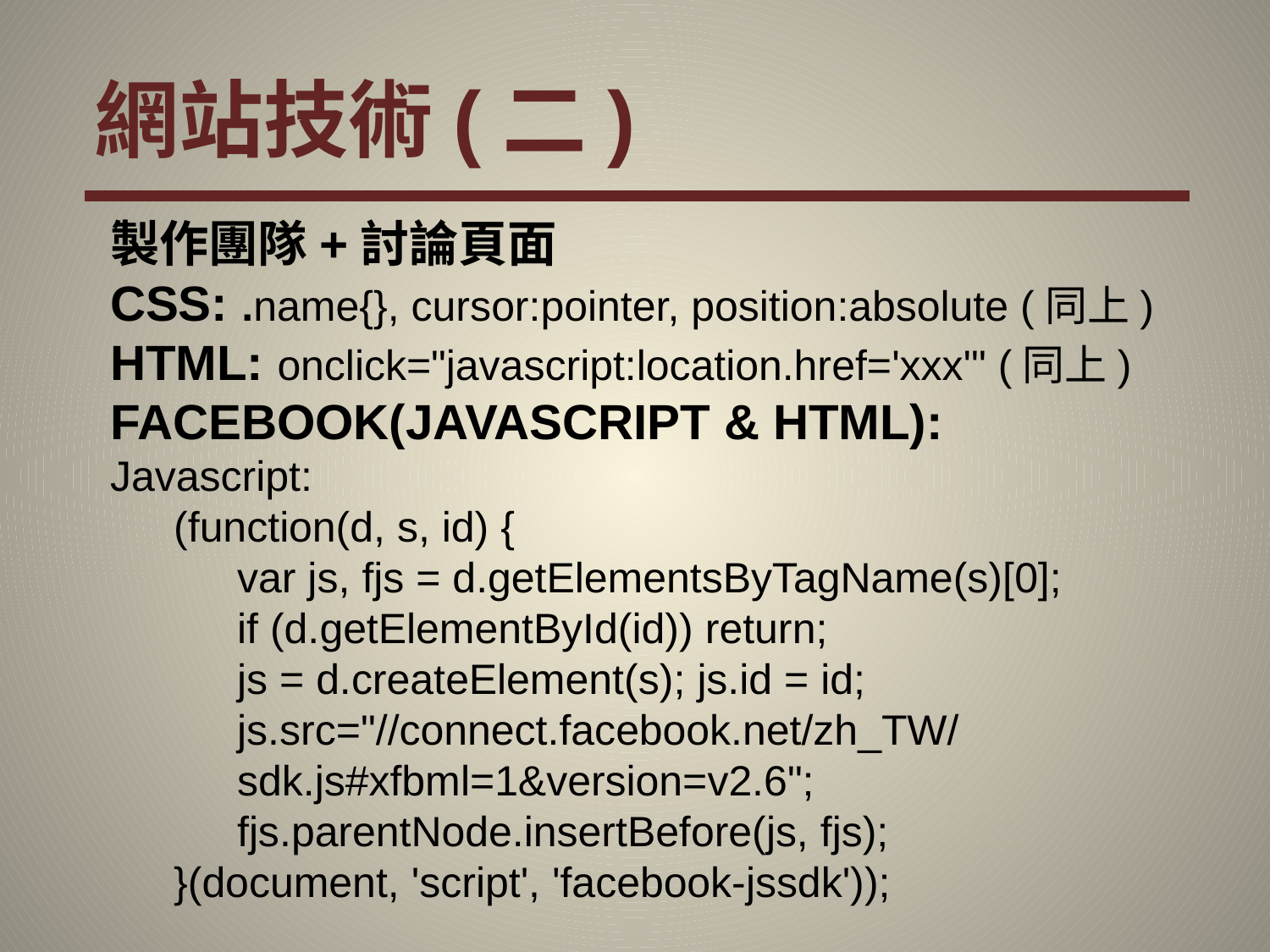

網站技術(二)
製作團隊+討論頁面
CSS: .name{}, cursor:pointer, position:absolute (同上)
HTML: onclick="javascript:location.href='xxx'" (同上)
FACEBOOK(JAVASCRIPT & HTML):
Javascript:
(function(d, s, id) {
var js, fjs = d.getElementsByTagName(s)[0];
if (d.getElementById(id)) return;
js = d.createElement(s); js.id = id;
js.src="//connect.facebook.net/zh_TW/sdk.js#xfbml=1&version=v2.6";
fjs.parentNode.insertBefore(js, fjs);
}(document, 'script', 'facebook-jssdk'));